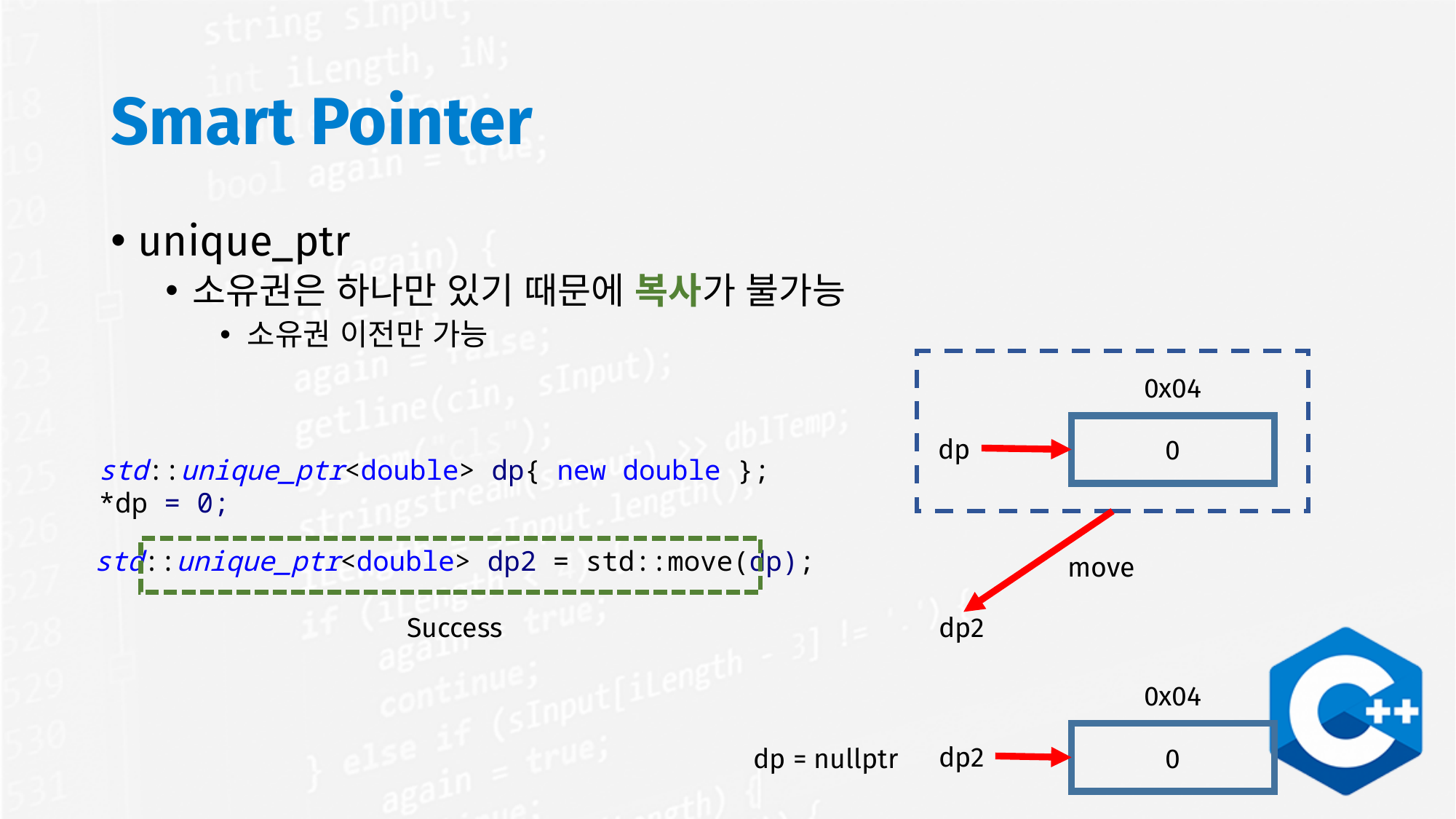

# Smart Pointer
unique_ptr
소유권은 하나만 있기 때문에 복사가 불가능
소유권 이전만 가능

0x04

dp
0
std::unique_ptr<double> dp{ new double };
*dp = 0;
std::unique_ptr<double> dp2 = std::move(dp);

move
Success
dp2
0x04

dp2
dp = nullptr
0